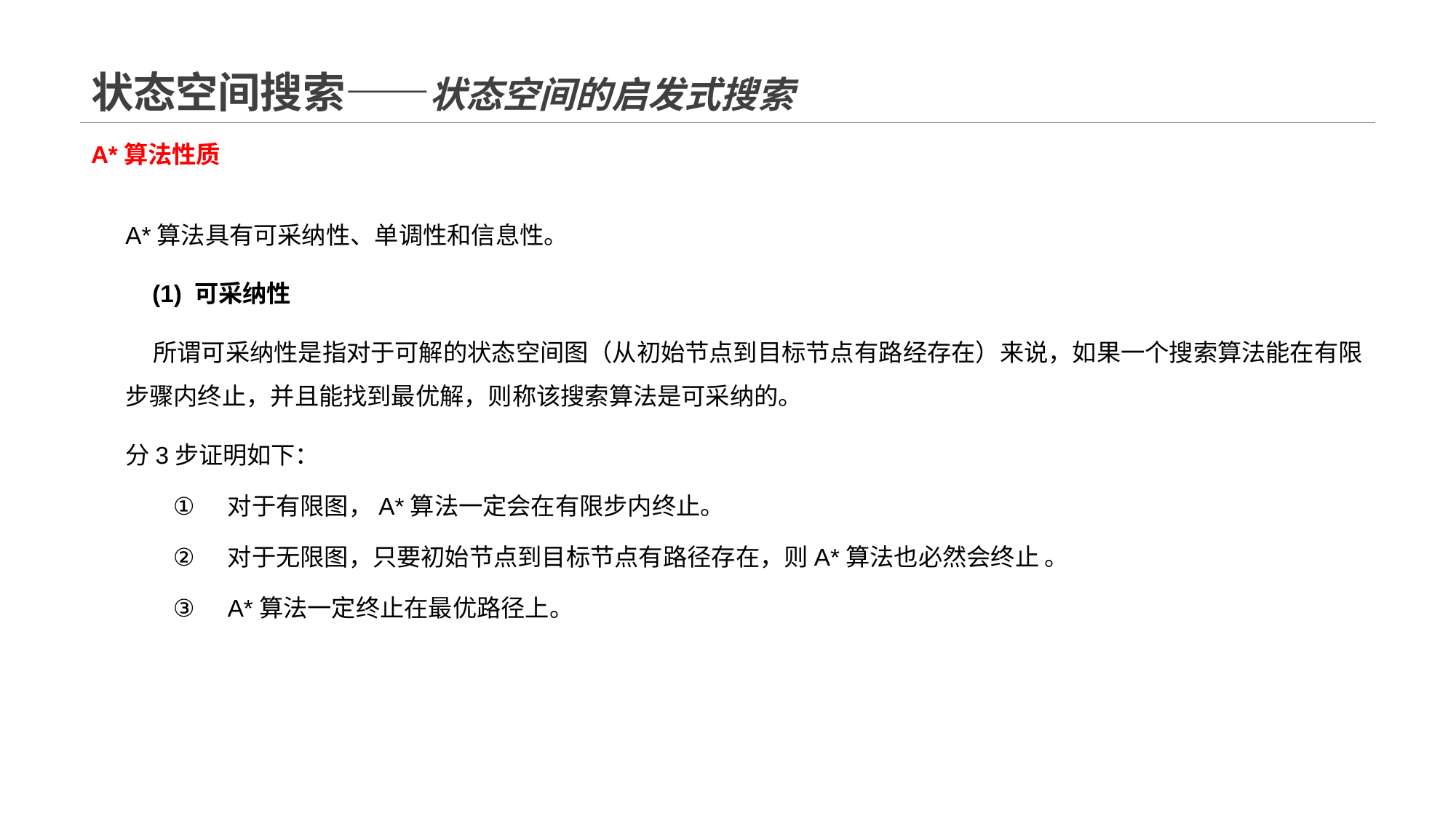

# 状态空间搜索——状态空间的启发式搜索
A*算法性质
A*算法具有可采纳性、单调性和信息性。
    (1) 可采纳性
    所谓可采纳性是指对于可解的状态空间图（从初始节点到目标节点有路经存在）来说，如果一个搜索算法能在有限步骤内终止，并且能找到最优解，则称该搜索算法是可采纳的。
分3步证明如下：
对于有限图，A*算法一定会在有限步内终止。
对于无限图，只要初始节点到目标节点有路径存在，则A*算法也必然会终止 。
A*算法一定终止在最优路径上。